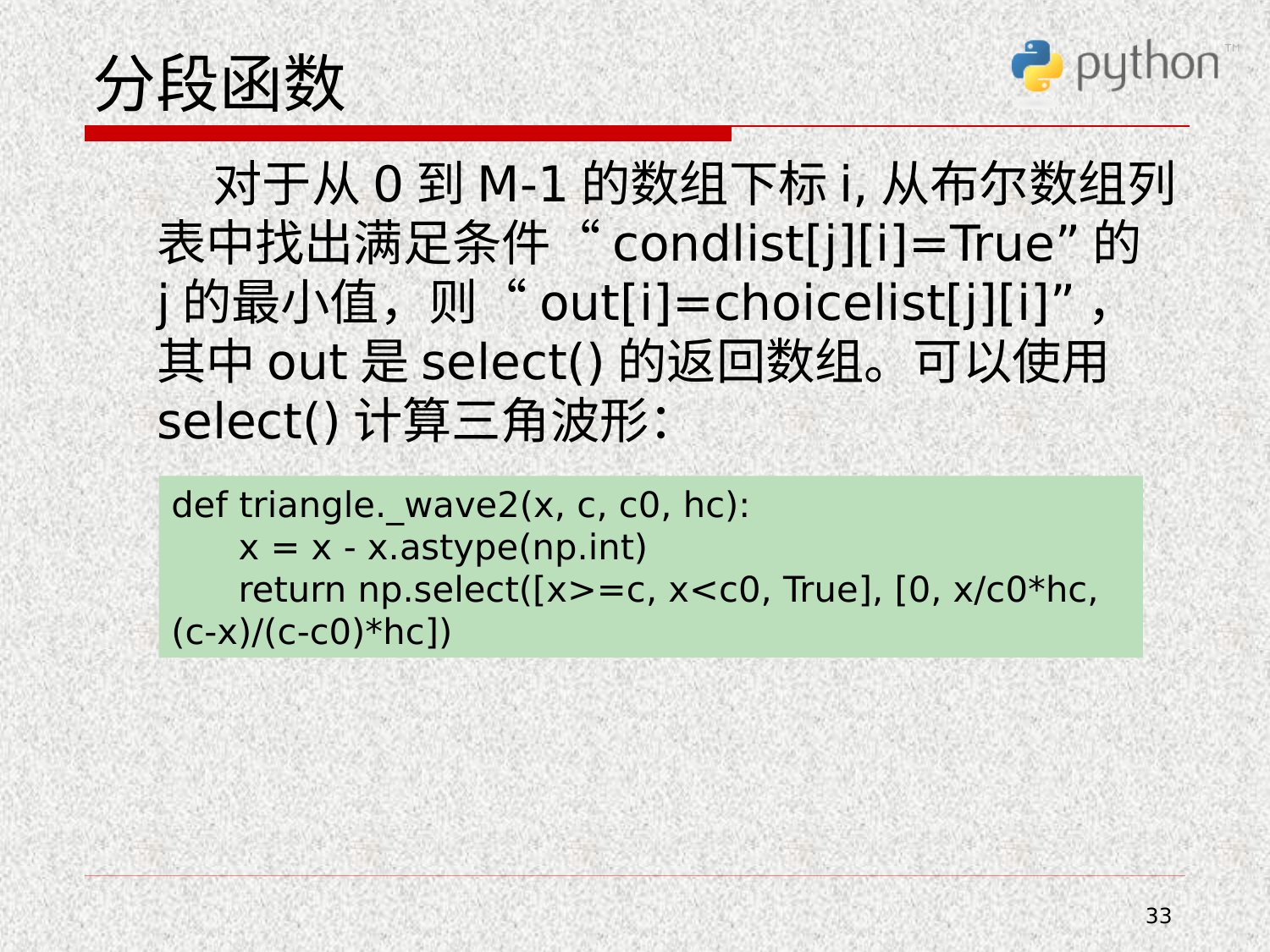

# 分段函数
          对于从0到M-1的数组下标i,从布尔数组列表中找出满足条件“condlist[j][i]=True”的 j的最小值，则“out[i]=choicelist[j][i]”，其中out是select()的返回数组。可以使用select()计算三角波形：
def triangle._wave2(x, c, c0, hc):
      x = x - x.astype(np.int)
      return np.select([x>=c, x<c0, True], [0, x/c0*hc, (c-x)/(c-c0)*hc])
33